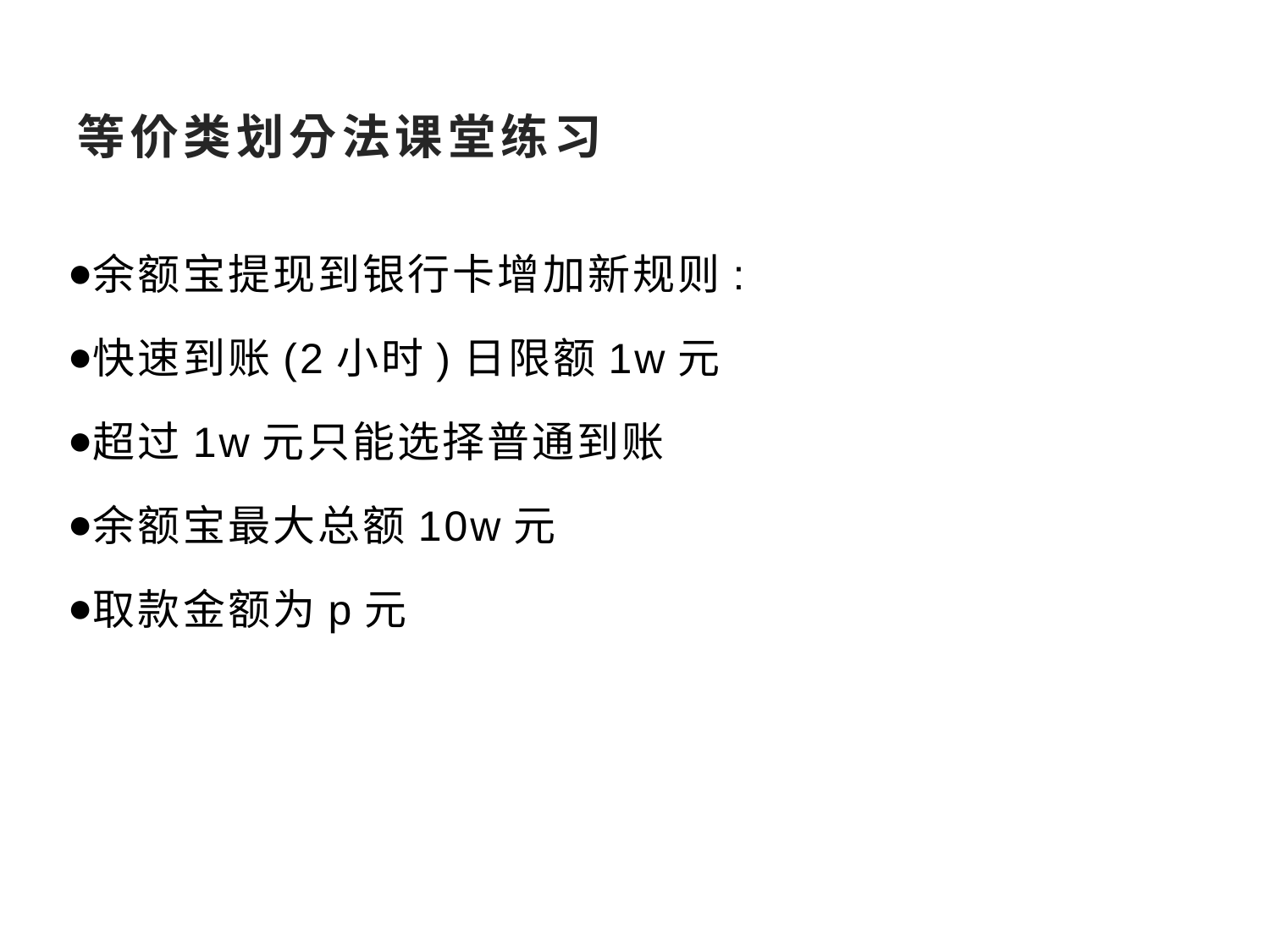

# 等价类划分法课堂练习
余额宝提现到银行卡增加新规则:
快速到账(2小时)日限额1w元
超过1w元只能选择普通到账
余额宝最大总额10w元
取款金额为p元